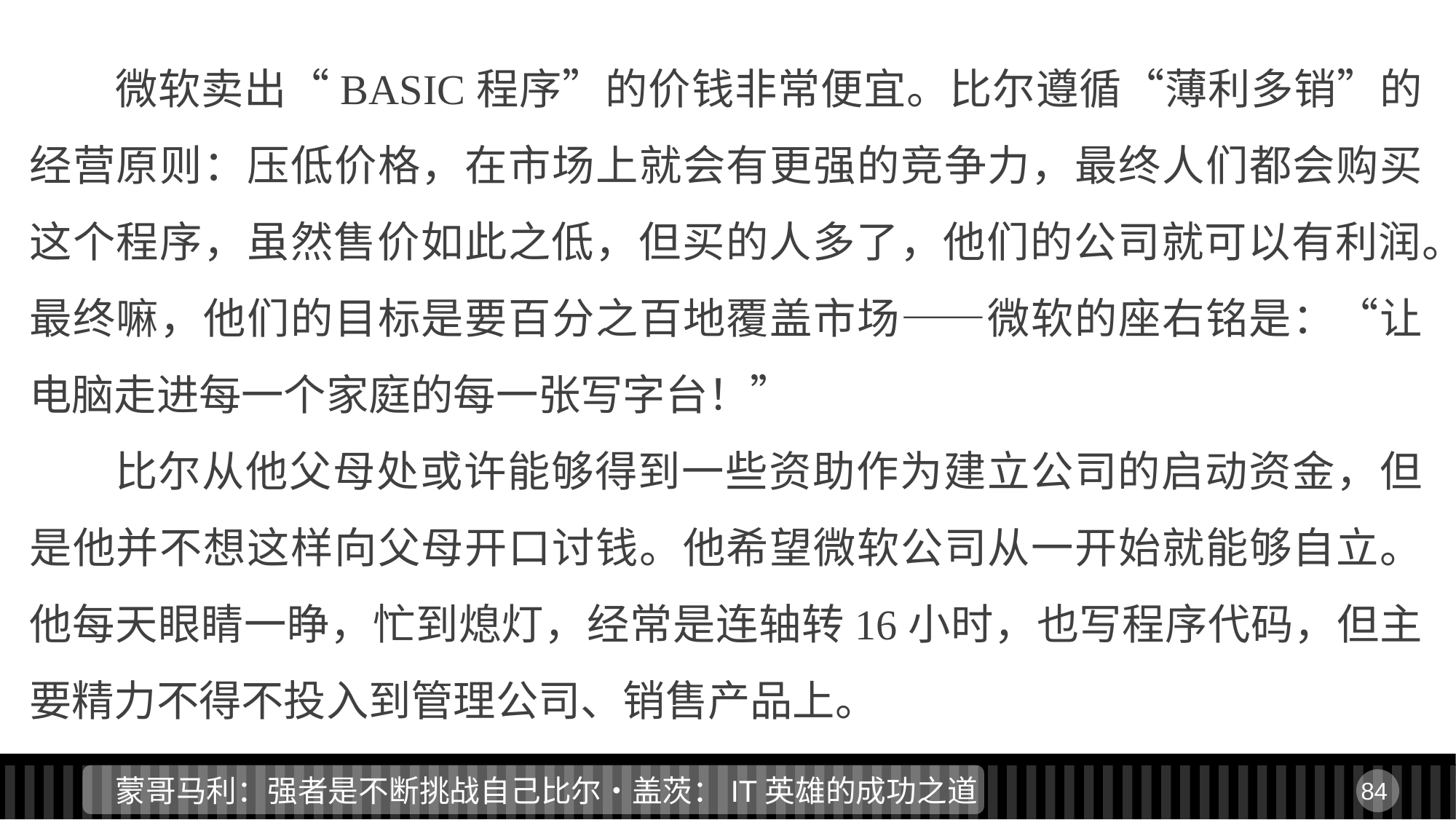

微软卖出“BASIC程序”的价钱非常便宜。比尔遵循“薄利多销”的经营原则：压低价格，在市场上就会有更强的竞争力，最终人们都会购买这个程序，虽然售价如此之低，但买的人多了，他们的公司就可以有利润。最终嘛，他们的目标是要百分之百地覆盖市场——微软的座右铭是：“让电脑走进每一个家庭的每一张写字台！”
比尔从他父母处或许能够得到一些资助作为建立公司的启动资金，但是他并不想这样向父母开口讨钱。他希望微软公司从一开始就能够自立。他每天眼睛一睁，忙到熄灯，经常是连轴转16小时，也写程序代码，但主要精力不得不投入到管理公司、销售产品上。